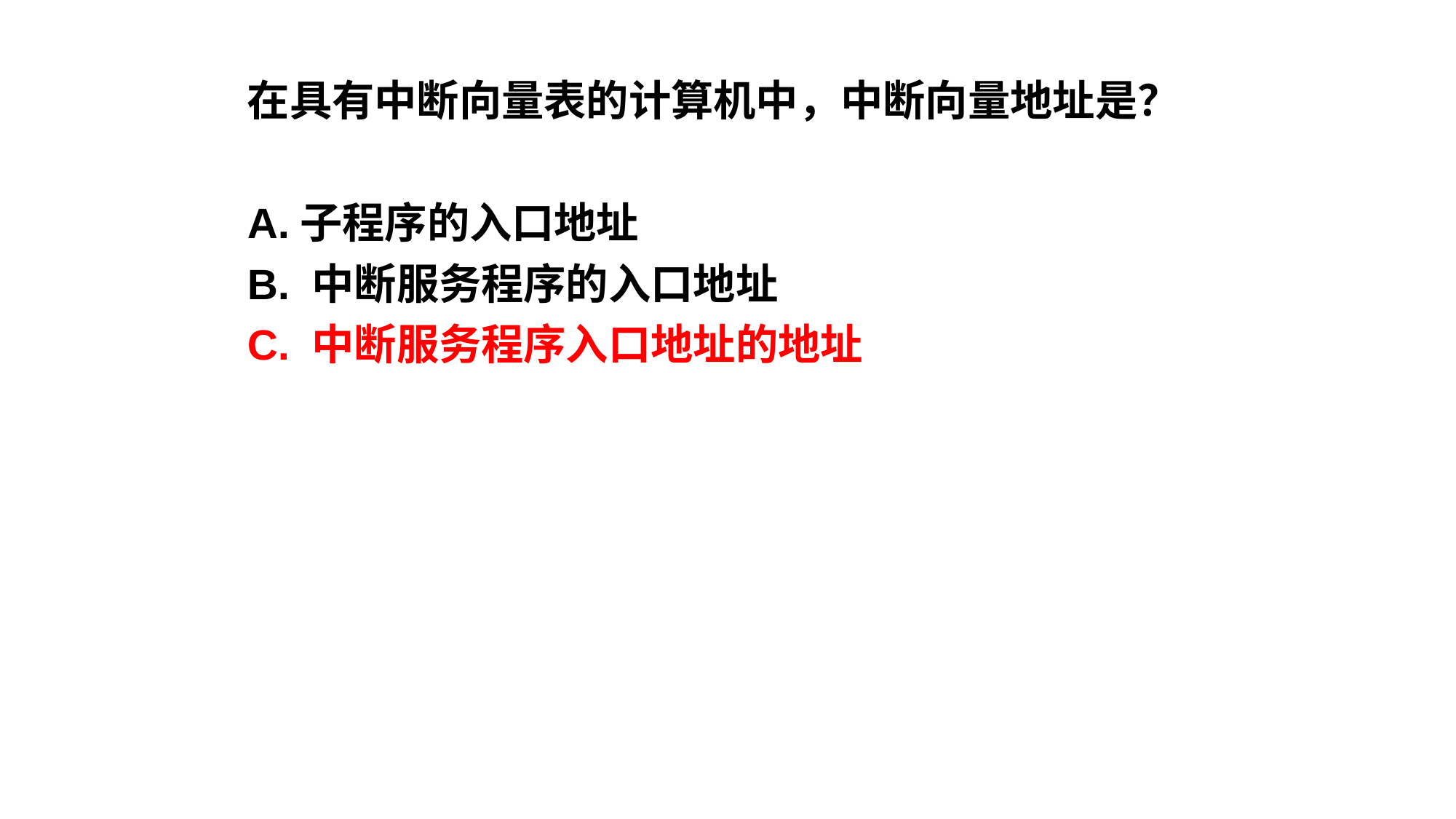

在具有中断向量表的计算机中，中断向量地址是？

A.子程序的入口地址
B. 中断服务程序的入口地址
C. 中断服务程序入口地址的地址